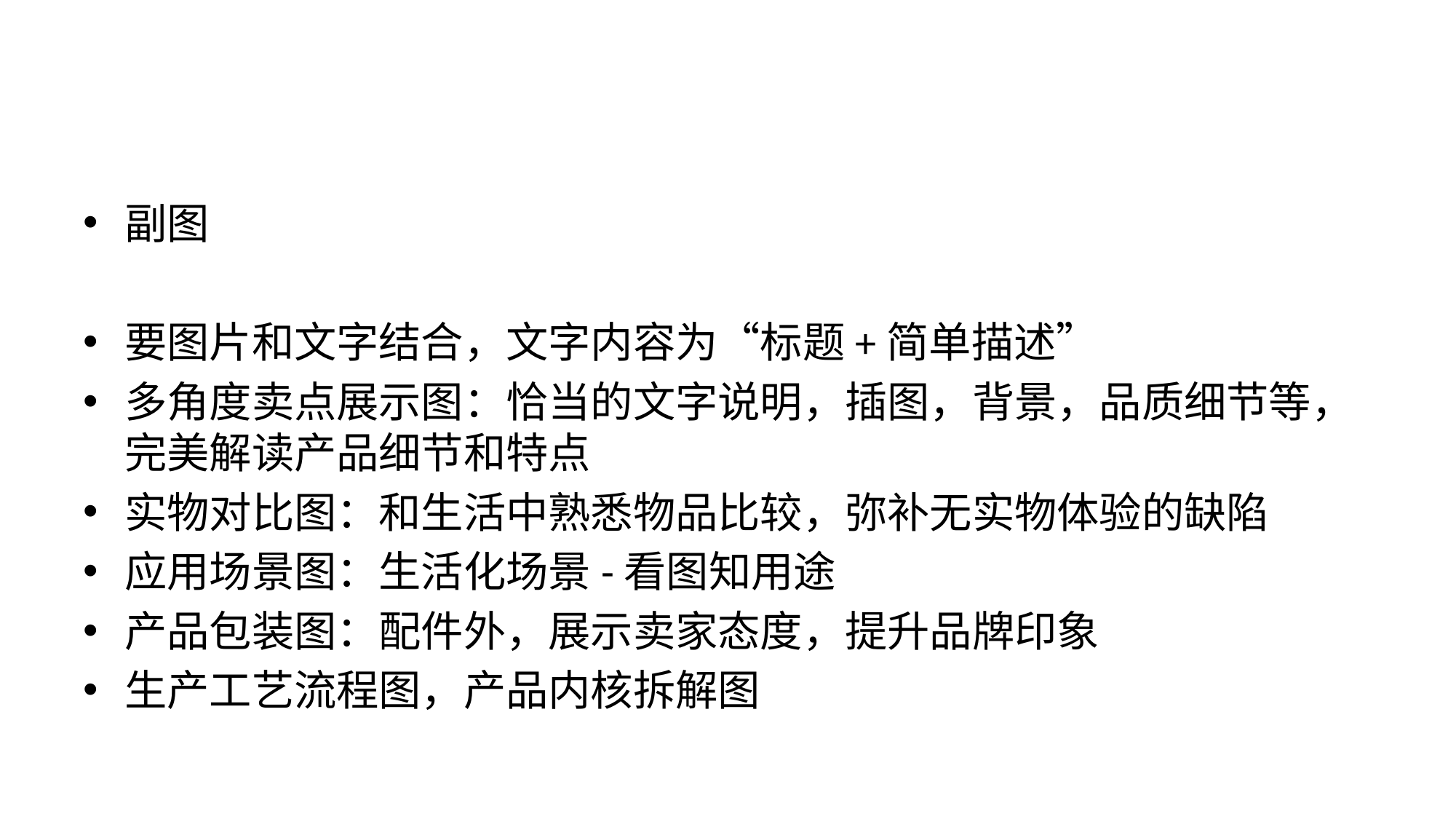

副图

要图片和文字结合，文字内容为“标题+简单描述”
多角度卖点展示图：恰当的文字说明，插图，背景，品质细节等，完美解读产品细节和特点
实物对比图：和生活中熟悉物品比较，弥补无实物体验的缺陷
应用场景图：生活化场景-看图知用途
产品包装图：配件外，展示卖家态度，提升品牌印象
生产工艺流程图，产品内核拆解图

16